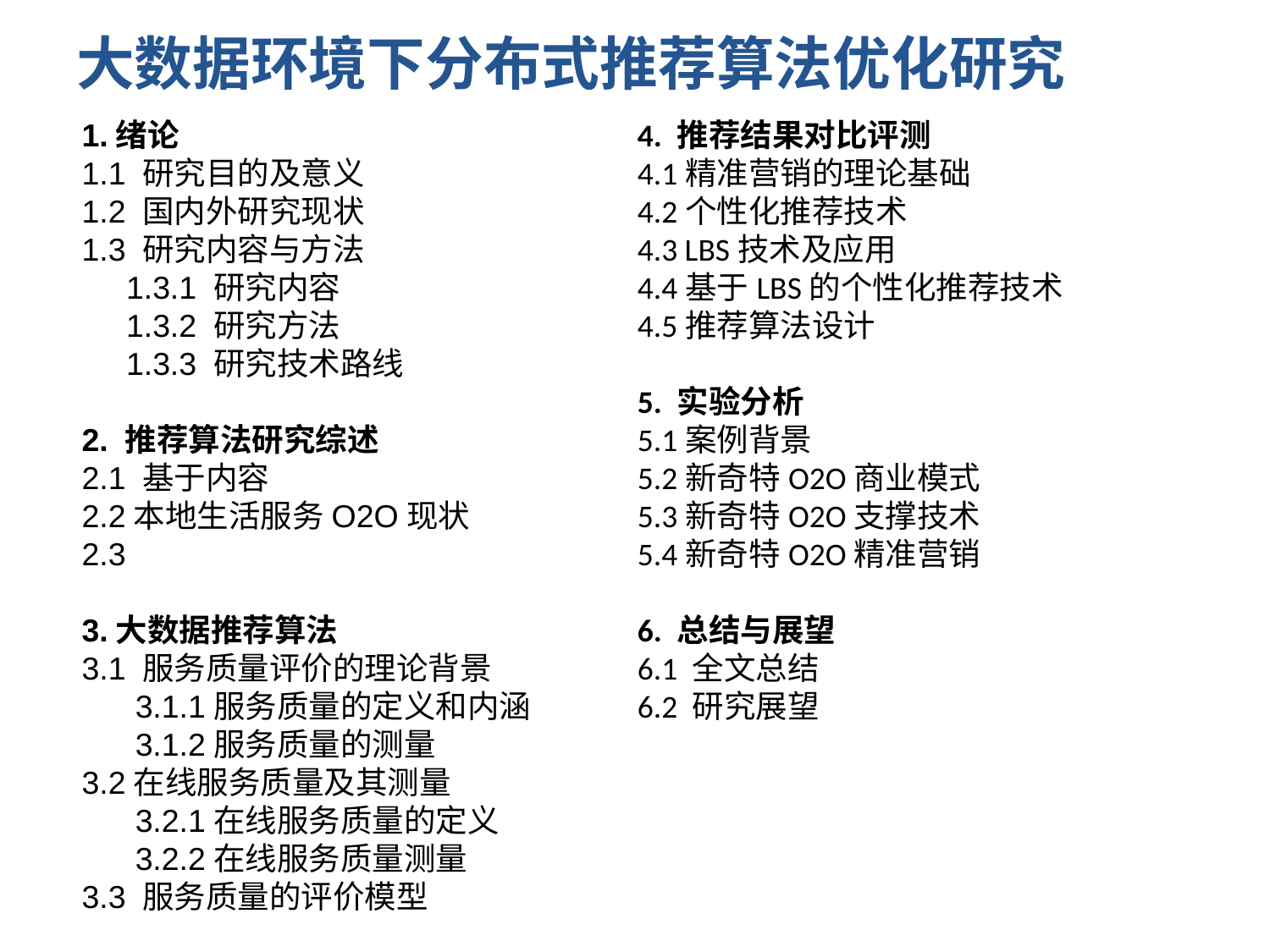

# 大数据环境下分布式推荐算法优化研究
1.绪论
1.1 研究目的及意义
1.2 国内外研究现状
1.3 研究内容与方法
     1.3.1 研究内容
     1.3.2 研究方法
     1.3.3 研究技术路线

2. 推荐算法研究综述
2.1 基于内容
2.2本地生活服务O2O现状
2.3

3.大数据推荐算法
3.1 服务质量评价的理论背景
      3.1.1服务质量的定义和内涵
      3.1.2服务质量的测量
3.2在线服务质量及其测量
      3.2.1在线服务质量的定义
      3.2.2在线服务质量测量
3.3 服务质量的评价模型

4. 推荐结果对比评测
4.1精准营销的理论基础
4.2个性化推荐技术
4.3 LBS技术及应用
4.4基于LBS的个性化推荐技术
4.5推荐算法设计

5. 实验分析
5.1案例背景
5.2新奇特O2O商业模式
5.3新奇特O2O支撑技术
5.4新奇特O2O精准营销

6. 总结与展望
6.1 全文总结
6.2 研究展望